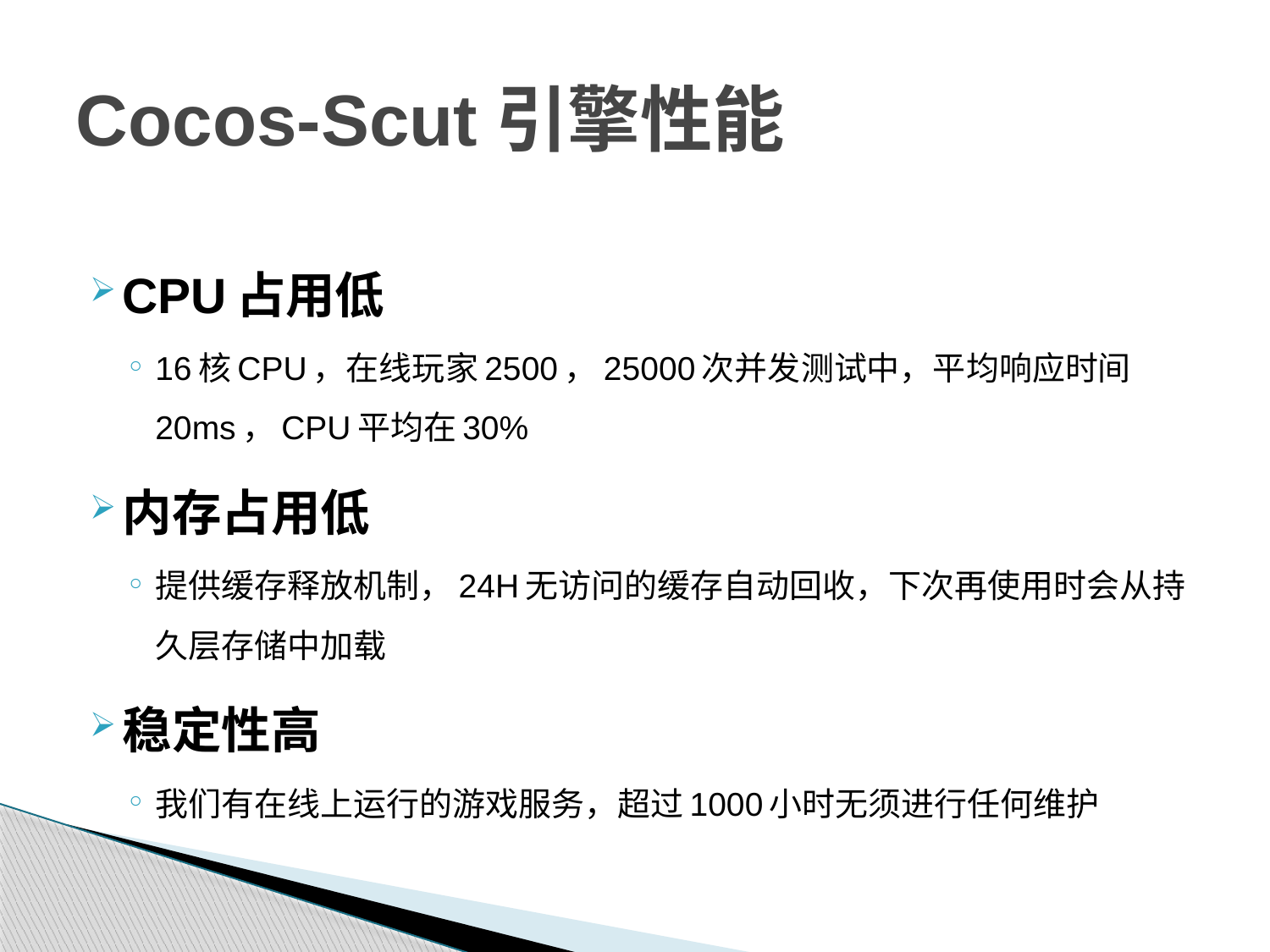

# Cocos-Scut引擎性能
CPU占用低
16核CPU，在线玩家2500，25000次并发测试中，平均响应时间20ms，CPU平均在30%
内存占用低
提供缓存释放机制，24H无访问的缓存自动回收，下次再使用时会从持久层存储中加载
稳定性高
我们有在线上运行的游戏服务，超过1000小时无须进行任何维护